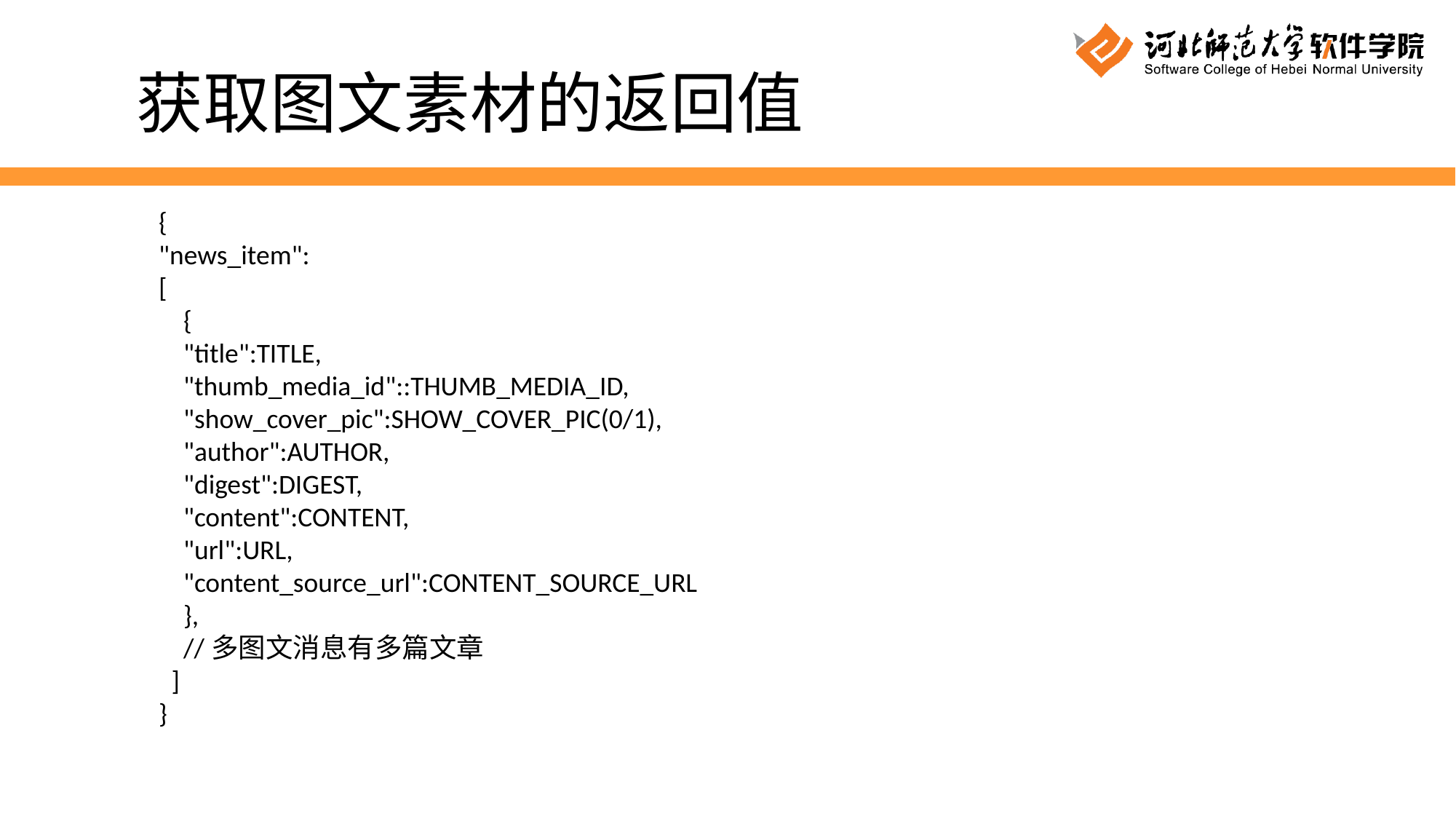

获取图文素材的返回值
{
"news_item":
[
    {
    "title":TITLE,
    "thumb_media_id"::THUMB_MEDIA_ID,
    "show_cover_pic":SHOW_COVER_PIC(0/1),
    "author":AUTHOR,
    "digest":DIGEST,
    "content":CONTENT,
    "url":URL,
    "content_source_url":CONTENT_SOURCE_URL
    },
    //多图文消息有多篇文章
 ]
}